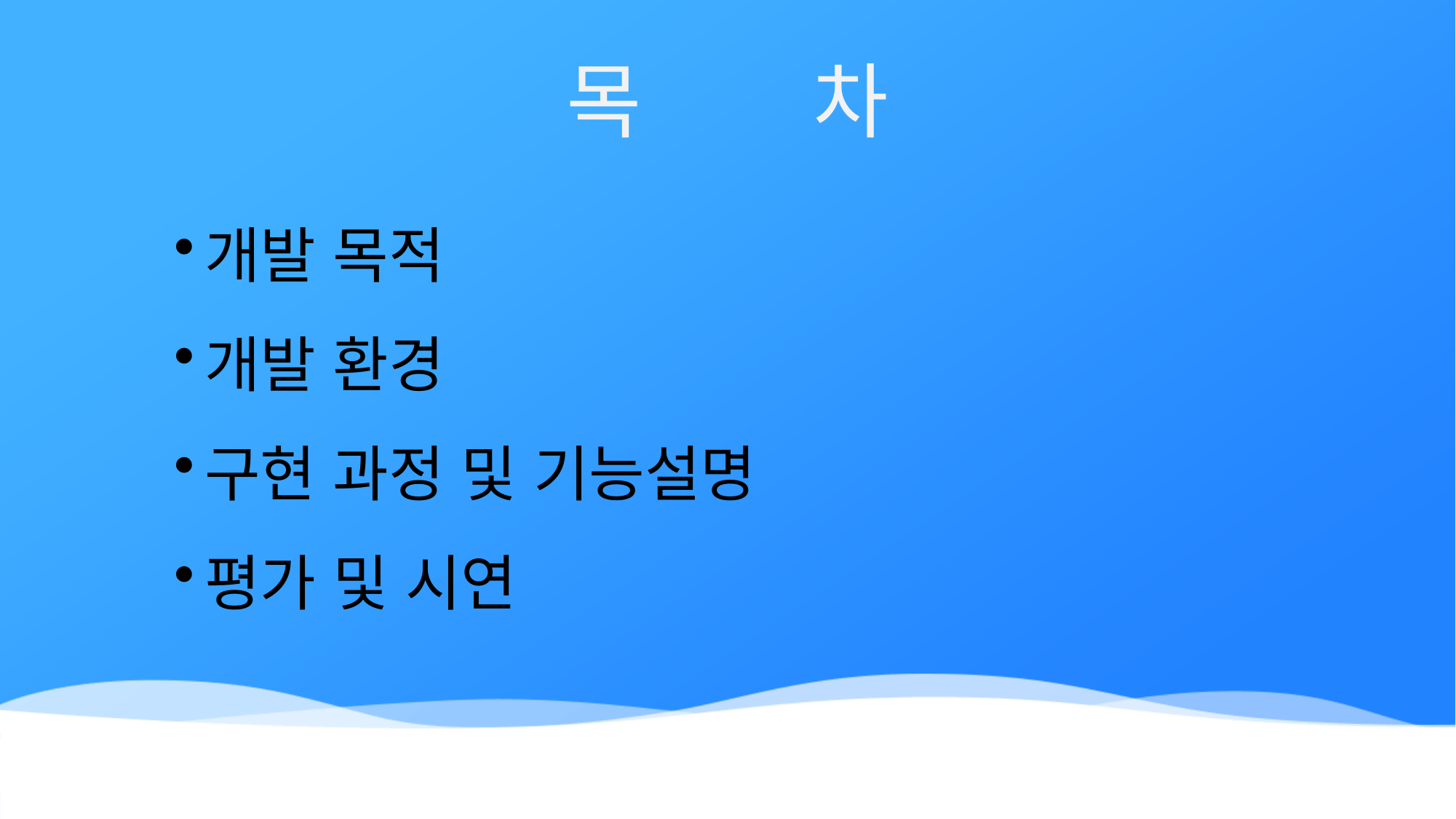

목 	      차
개발 목적
개발 환경
구현 과정 및 기능설명
평가 및 시연